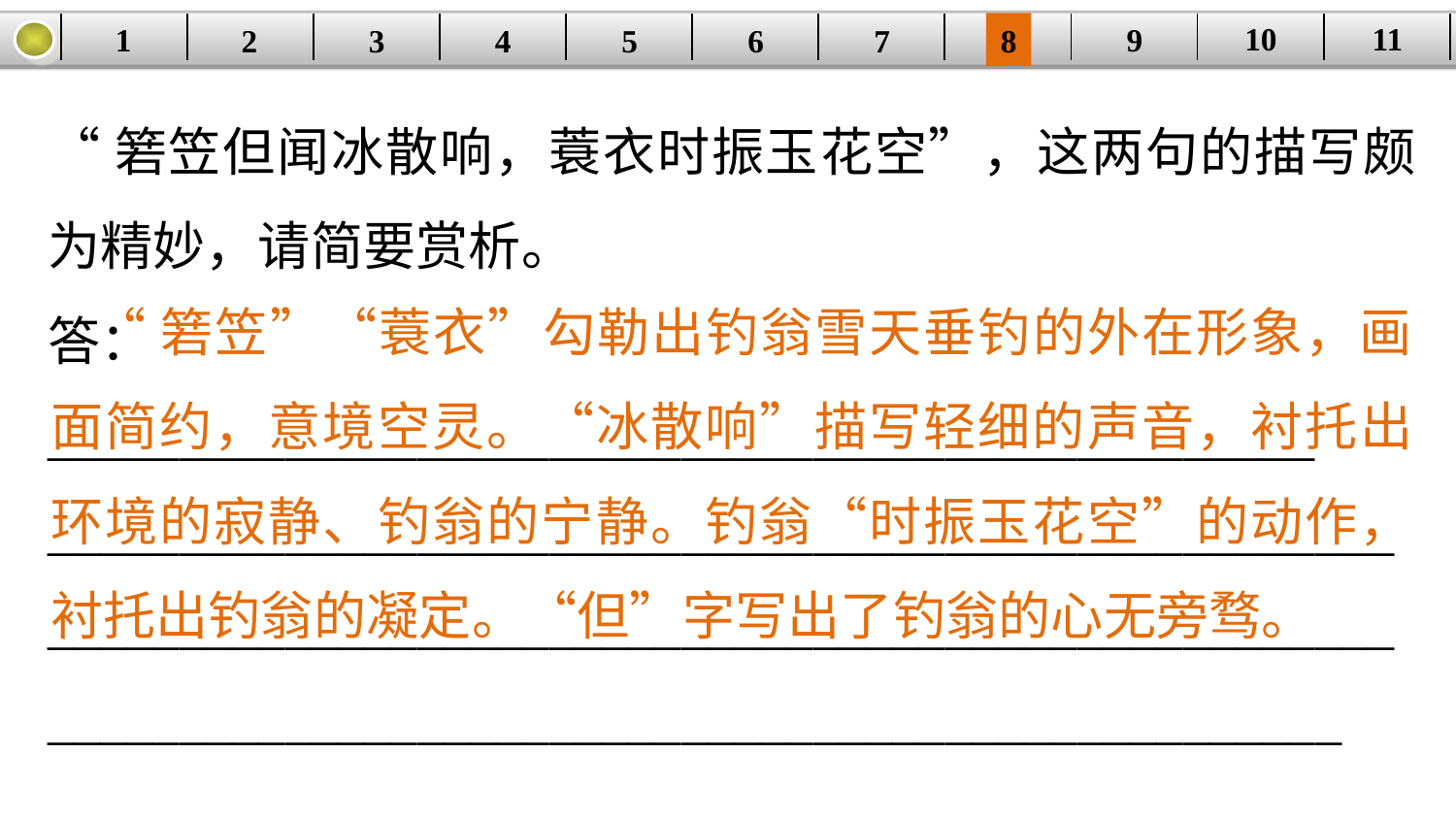

10

11
9
1
3
4
5
6
8
2
|  |  |  |  |  |  |  |  |  |  |  |
| --- | --- | --- | --- | --- | --- | --- | --- | --- | --- | --- |
7

“箬笠但闻冰散响，蓑衣时振玉花空”，这两句的描写颇为精妙，请简要赏析。
答：________________________________________________
_______________________________________________________________________________________________________________________________________________________
   “箬笠”“蓑衣”勾勒出钓翁雪天垂钓的外在形象，画面简约，意境空灵。“冰散响”描写轻细的声音，衬托出环境的寂静、钓翁的宁静。钓翁“时振玉花空”的动作，衬托出钓翁的凝定。“但”字写出了钓翁的心无旁骛。